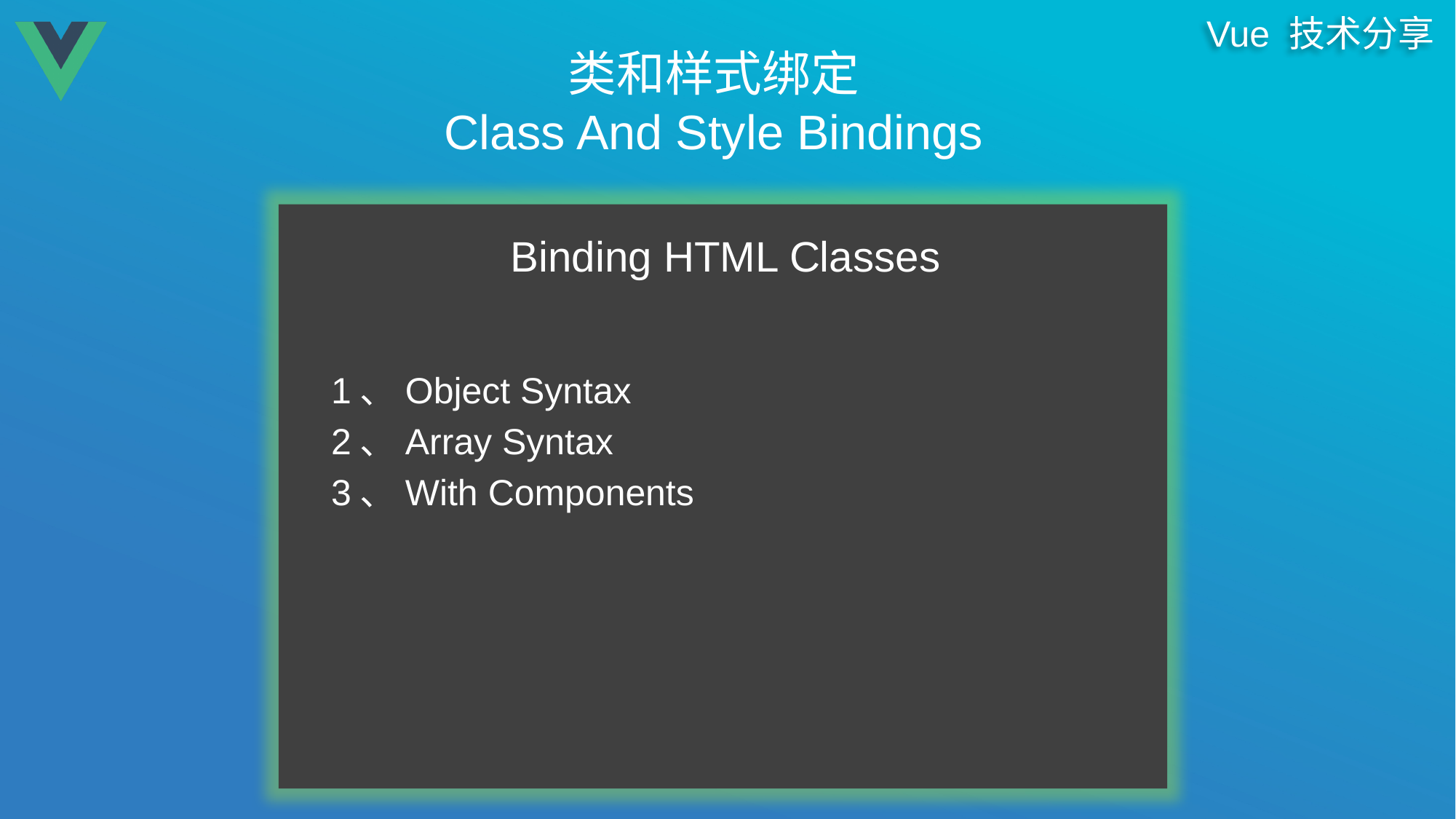

# 类和样式绑定 Class And Style Bindings

Binding HTML Classes
1、Object Syntax
2、Array Syntax
3、With Components